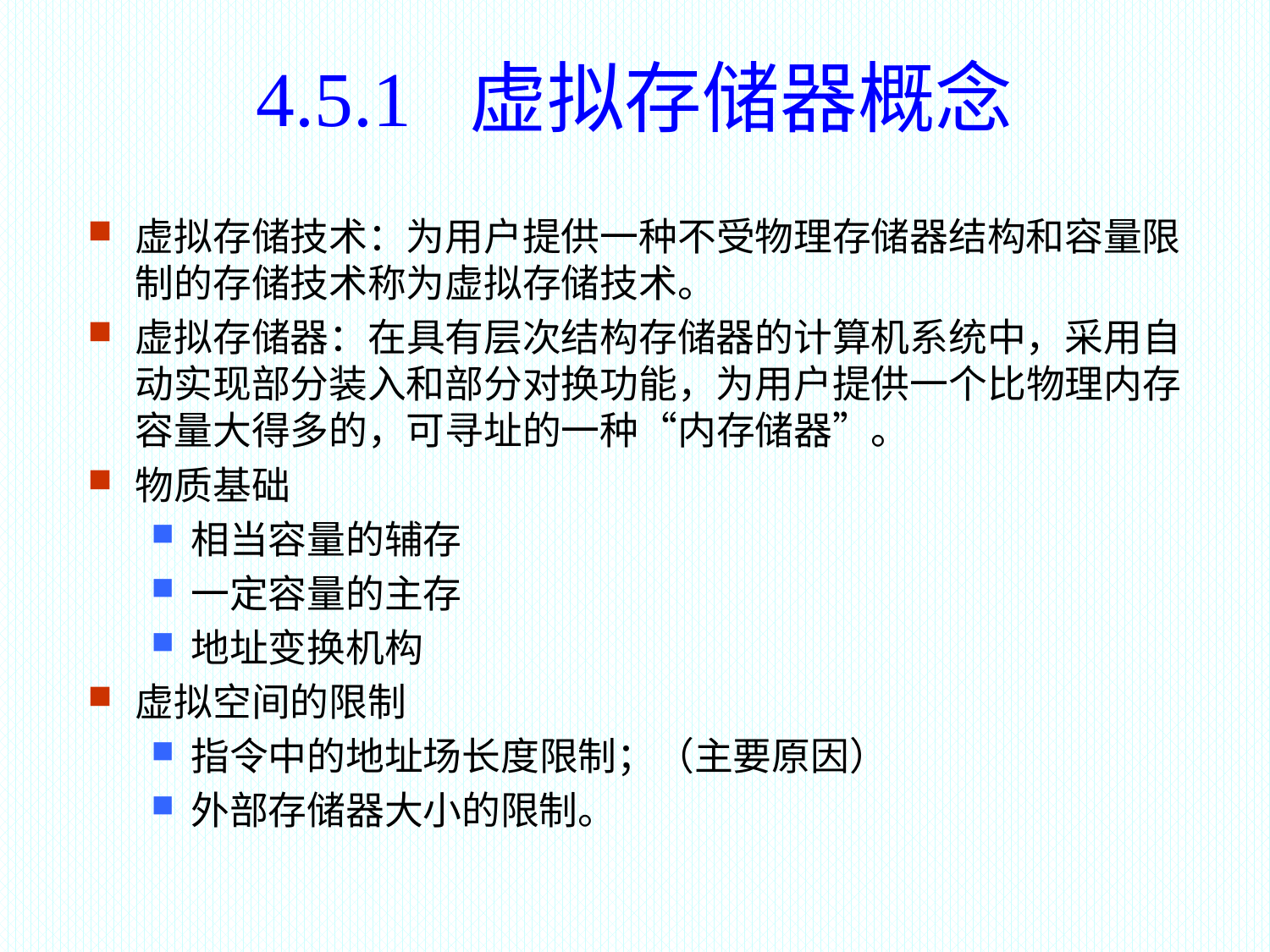

4.5.1  虚拟存储器概念
虚拟存储技术：为用户提供一种不受物理存储器结构和容量限制的存储技术称为虚拟存储技术。
虚拟存储器：在具有层次结构存储器的计算机系统中，采用自动实现部分装入和部分对换功能，为用户提供一个比物理内存容量大得多的，可寻址的一种“内存储器”。
物质基础
相当容量的辅存
一定容量的主存
地址变换机构
虚拟空间的限制
指令中的地址场长度限制；（主要原因）
外部存储器大小的限制。